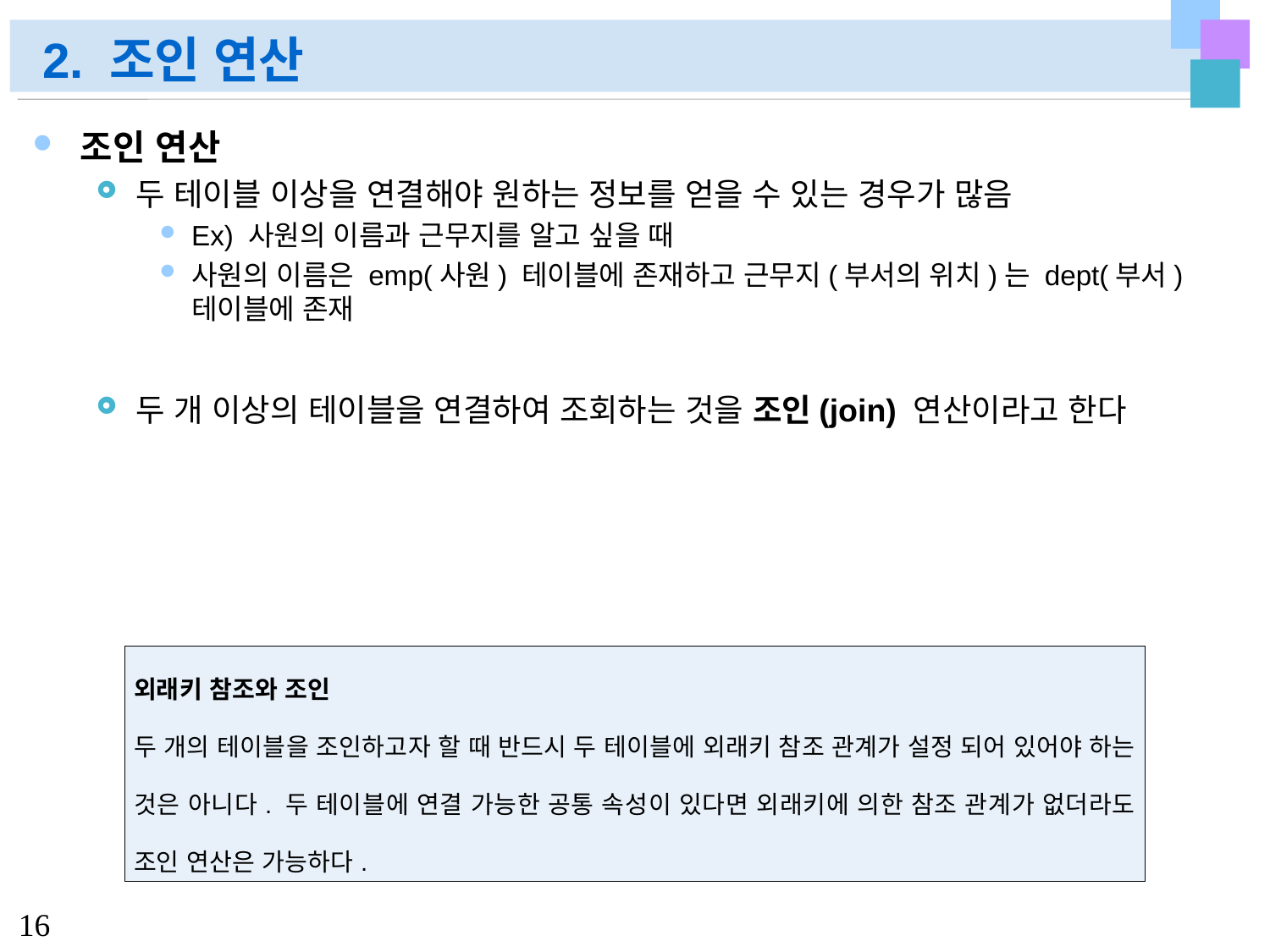

# 2. 조인 연산
조인 연산
두 테이블 이상을 연결해야 원하는 정보를 얻을 수 있는 경우가 많음
Ex) 사원의 이름과 근무지를 알고 싶을 때
사원의 이름은 emp(사원) 테이블에 존재하고 근무지(부서의 위치)는 dept(부서) 테이블에 존재

두 개 이상의 테이블을 연결하여 조회하는 것을 조인(join) 연산이라고 한다

| 외래키 참조와 조인 두 개의 테이블을 조인하고자 할 때 반드시 두 테이블에 외래키 참조 관계가 설정 되어 있어야 하는 것은 아니다. 두 테이블에 연결 가능한 공통 속성이 있다면 외래키에 의한 참조 관계가 없더라도 조인 연산은 가능하다. |
| --- |